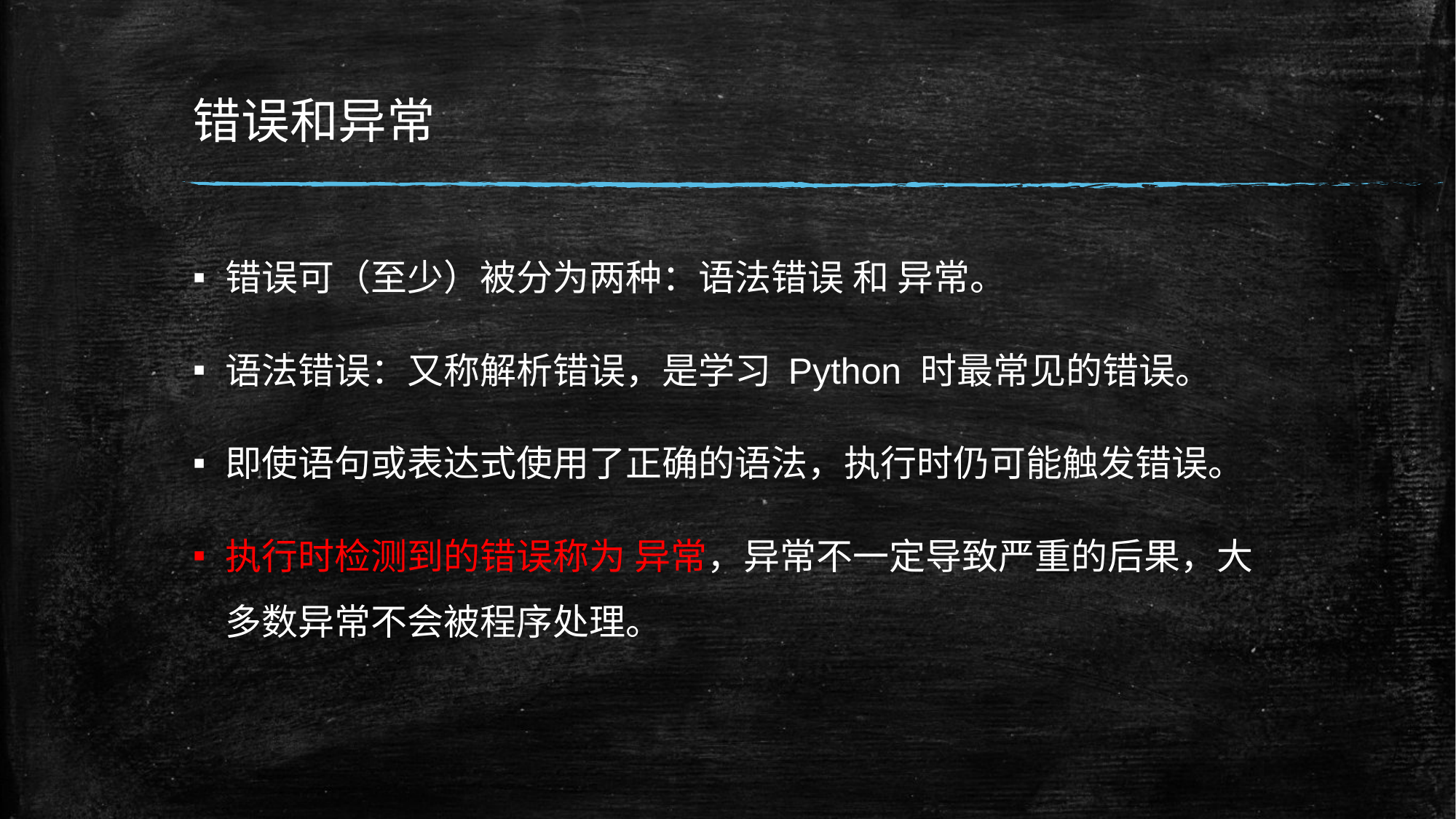

# 错误和异常
错误可（至少）被分为两种：语法错误 和 异常。
语法错误：又称解析错误，是学习 Python 时最常见的错误。
即使语句或表达式使用了正确的语法，执行时仍可能触发错误。
执行时检测到的错误称为 异常，异常不一定导致严重的后果，大多数异常不会被程序处理。